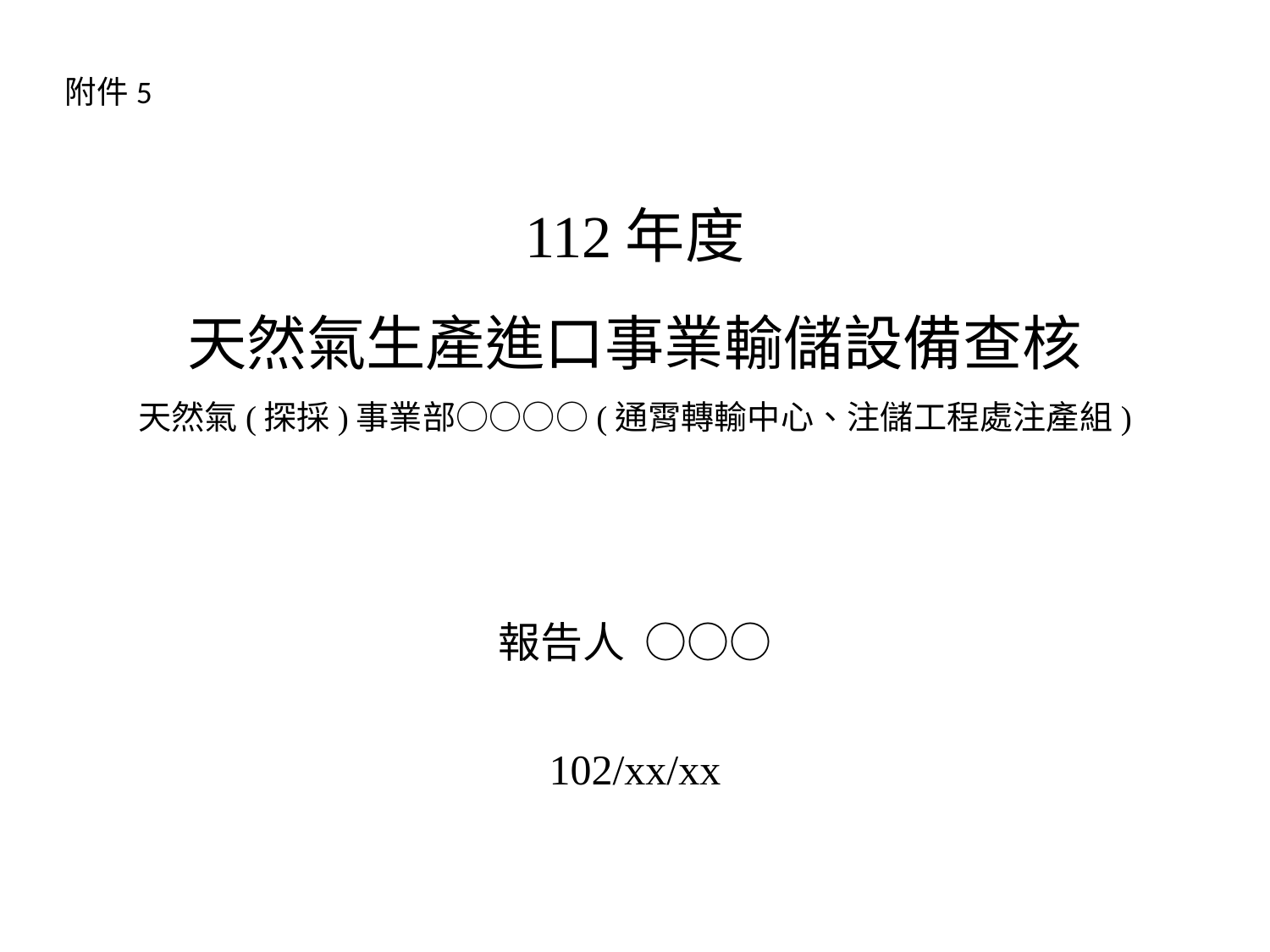

附件5
# 112年度 天然氣生產進口事業輸儲設備查核 天然氣(探採)事業部○○○○(通霄轉輸中心、注儲工程處注產組)
報告人  ○○○

102/xx/xx